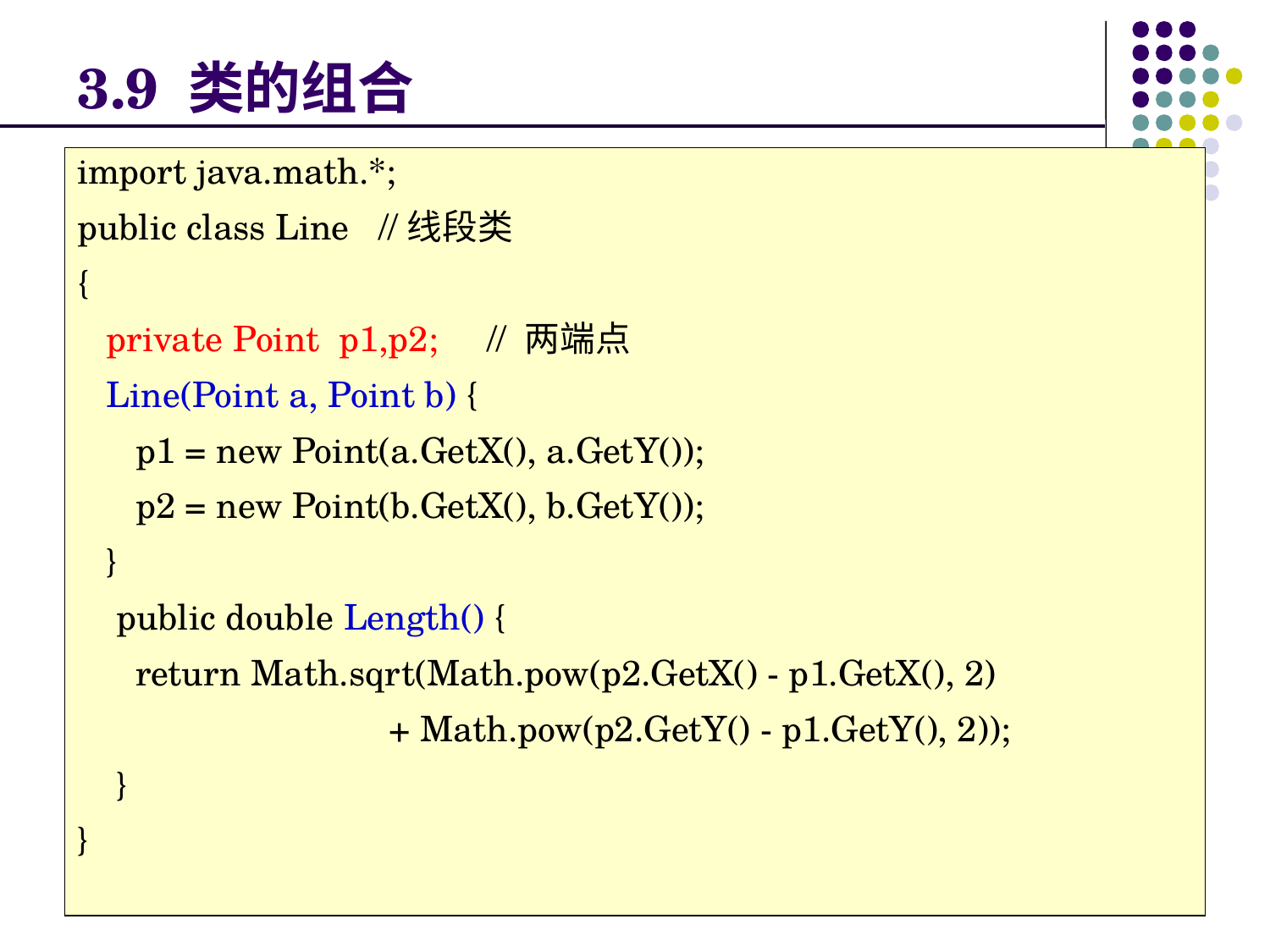

# 3.9 类的组合
import java.math.*;
public class Line   //线段类
{
   private Point  p1,p2;     // 两端点
   Line(Point a, Point b) {
      p1 = new Point(a.GetX(), a.GetY());
      p2 = new Point(b.GetX(), b.GetY());
   }
    public double Length() {
      return Math.sqrt(Math.pow(p2.GetX() - p1.GetX(), 2)
                                + Math.pow(p2.GetY() - p1.GetY(), 2));
    }
}